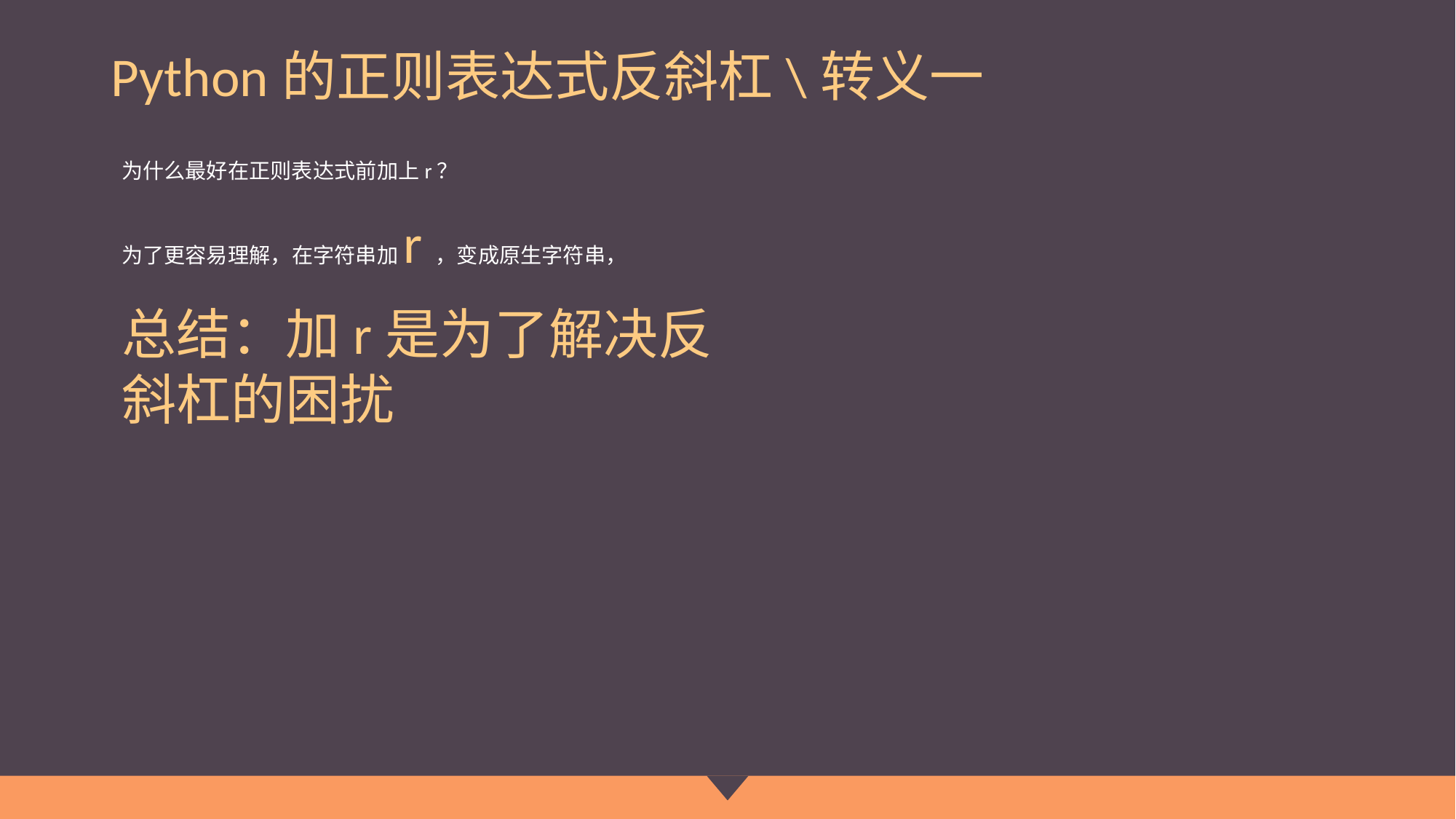

# Python的正则表达式反斜杠\转义一
为什么最好在正则表达式前加上r？

为了更容易理解，在字符串加r，变成原生字符串，

总结：加r是为了解决反斜杠的困扰